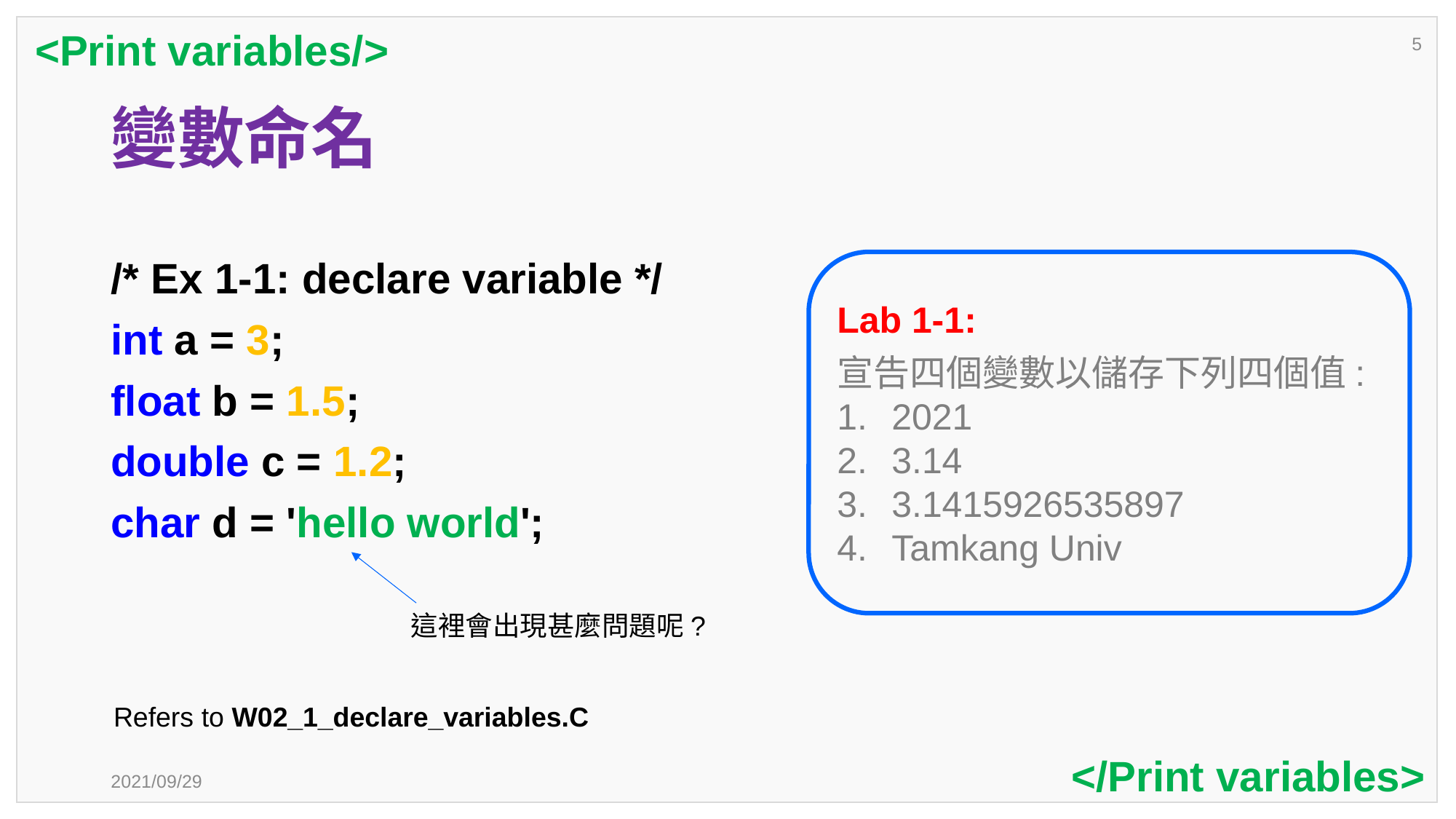

<Print variables/>
5
# 變數命名
/* Ex 1-1: declare variable */
int a = 3;
float b = 1.5;
double c = 1.2;
char d = 'hello world';
Lab 1-1:
宣告四個變數以儲存下列四個值:
2021
3.14
3.1415926535897
Tamkang Univ
這裡會出現甚麼問題呢?
Refers to W02_1_declare_variables.C
</Print variables>
2021/09/29